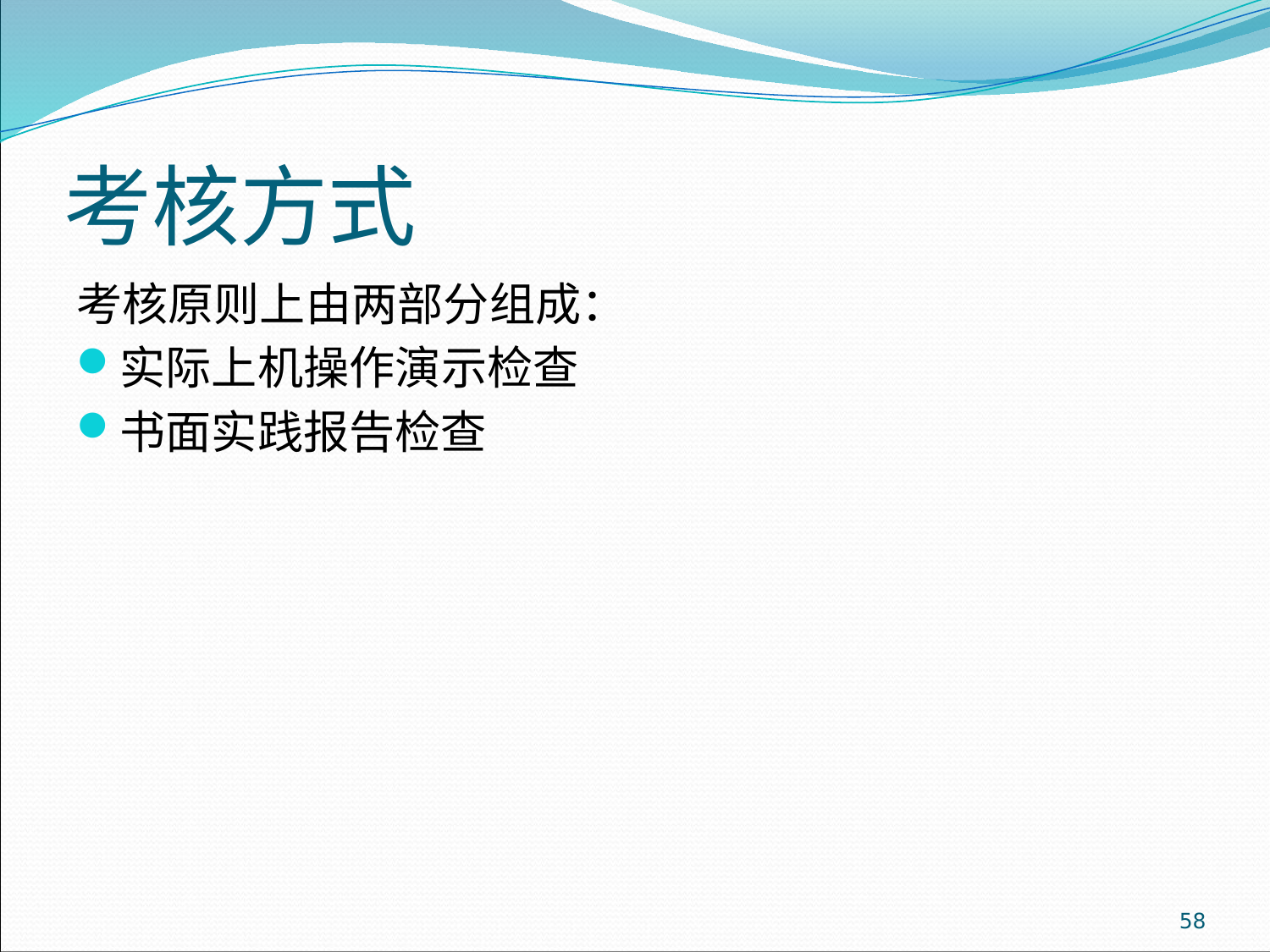

# 考核方式
考核原则上由两部分组成：
实际上机操作演示检查
书面实践报告检查
58